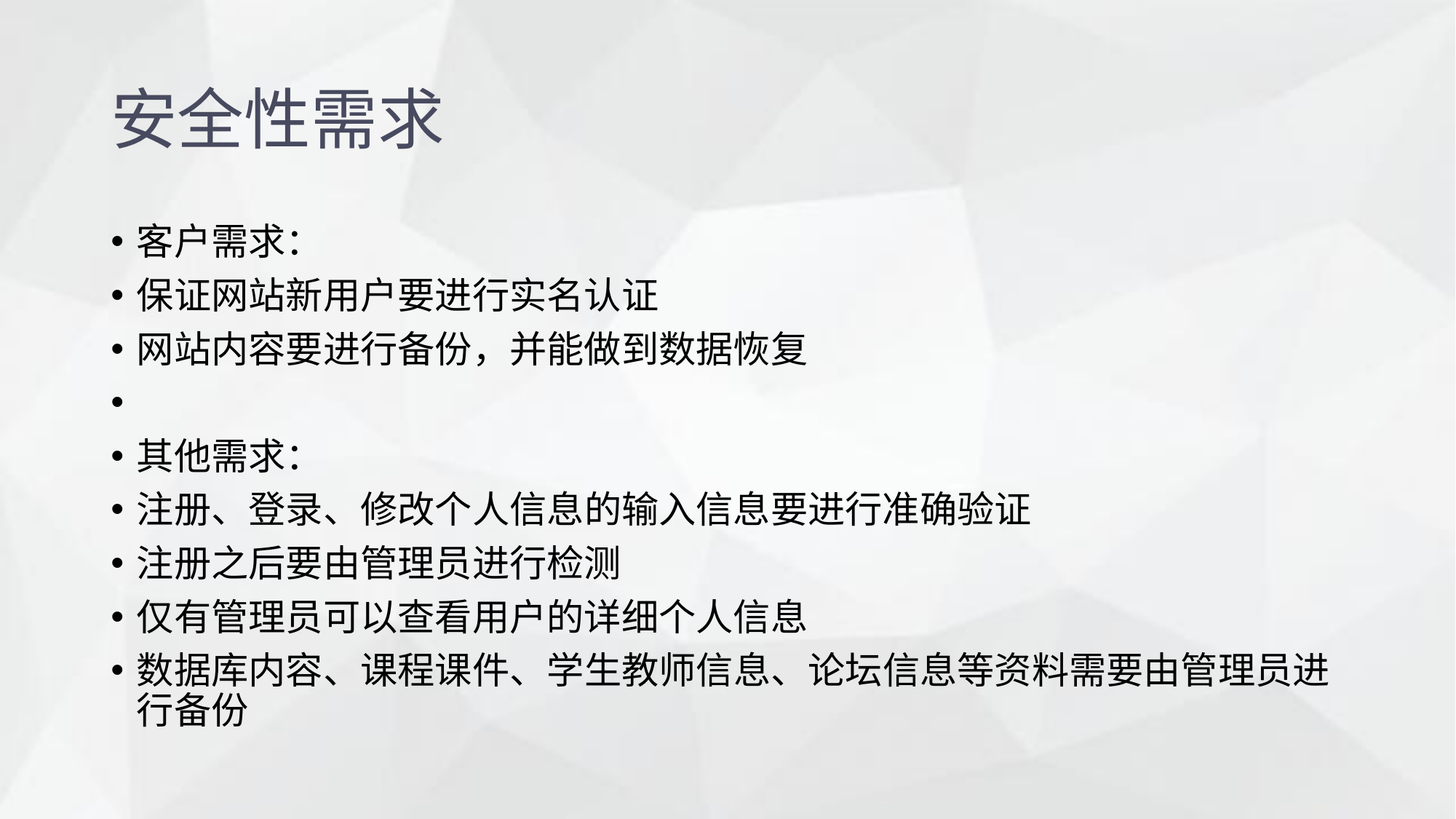

安全性需求
客户需求：
保证网站新用户要进行实名认证
网站内容要进行备份，并能做到数据恢复

其他需求：
注册、登录、修改个人信息的输入信息要进行准确验证
注册之后要由管理员进行检测
仅有管理员可以查看用户的详细个人信息
数据库内容、课程课件、学生教师信息、论坛信息等资料需要由管理员进行备份